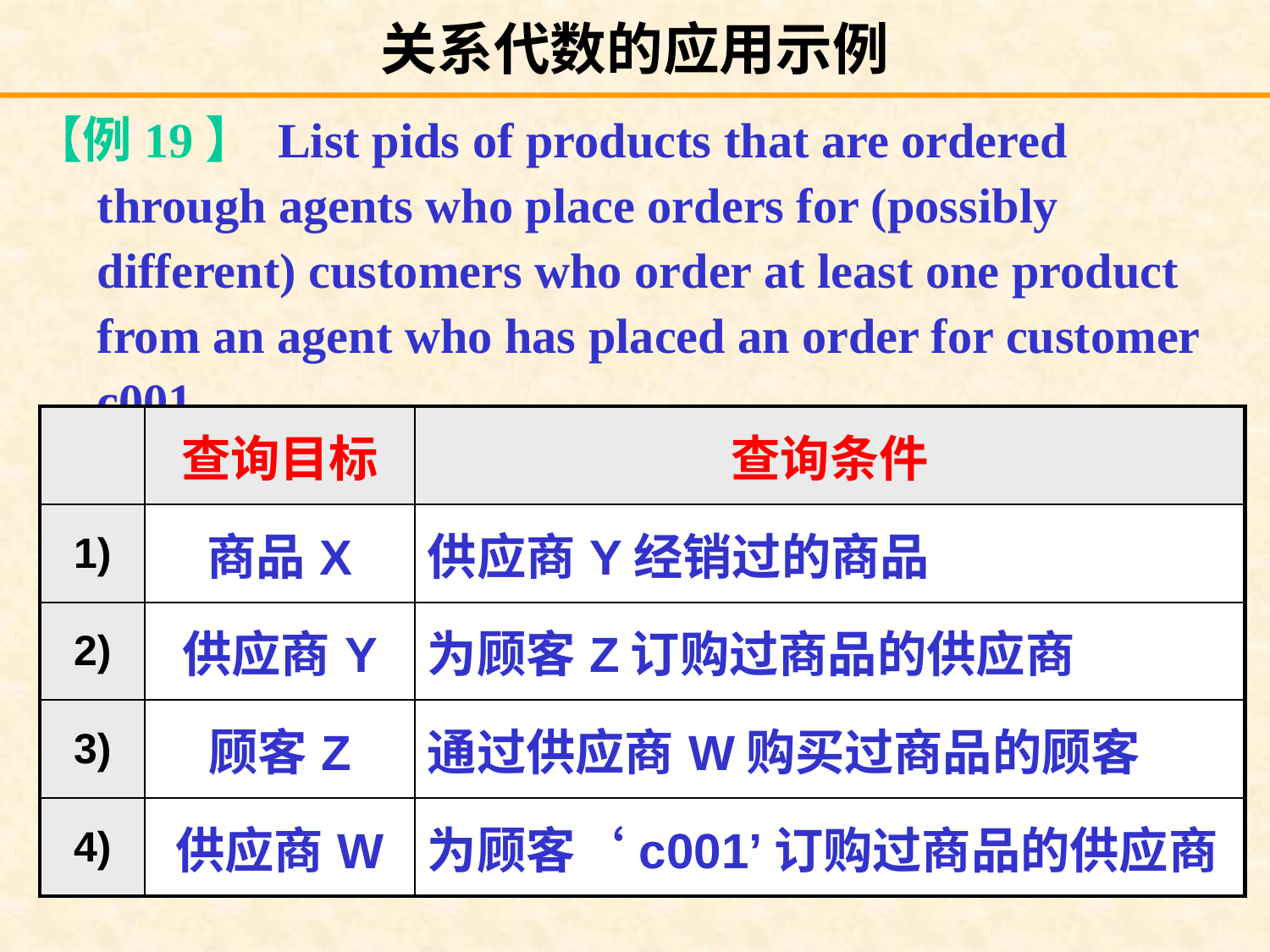

203
# 关系代数的应用示例
【例19】 List pids of products that are ordered through agents who place orders for (possibly different) customers who order at least one product from an agent who has placed an order for customer c001.
|  | 查询目标 | 查询条件 |
| --- | --- | --- |
| 1) | 商品X | 供应商Y经销过的商品 |
| 2) | 供应商Y | 为顾客Z订购过商品的供应商 |
| 3) | 顾客Z | 通过供应商W购买过商品的顾客 |
| 4) | 供应商W | 为顾客‘c001’订购过商品的供应商 |